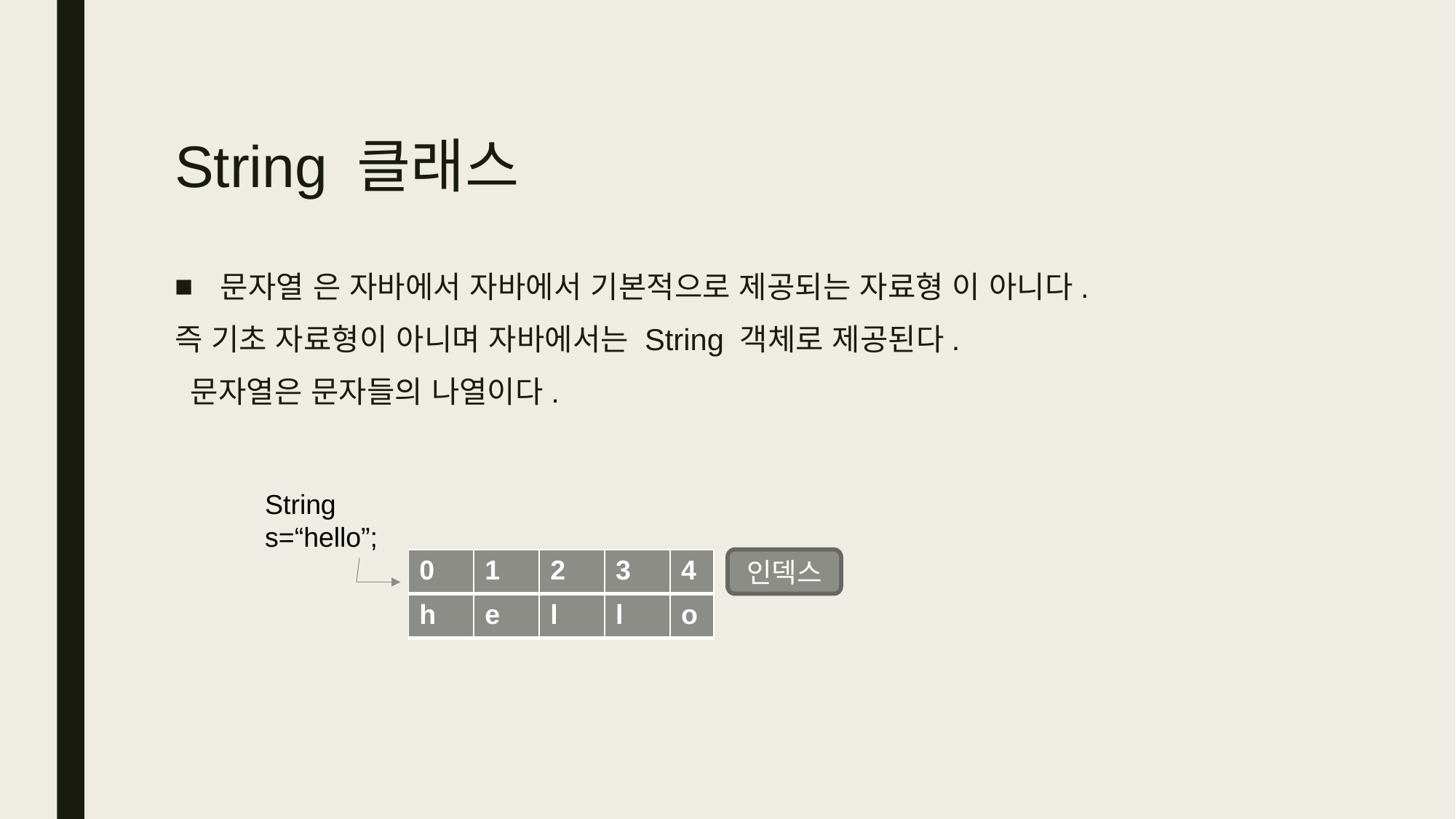

# String 클래스
문자열 은 자바에서 자바에서 기본적으로 제공되는 자료형 이 아니다.
즉 기초 자료형이 아니며 자바에서는 String 객체로 제공된다.
 문자열은 문자들의 나열이다.

String s=“hello”;
| 0 | 1 | 2 | 3 | 4 |
| --- | --- | --- | --- | --- |
인덱스
| h | e | l | l | o |
| --- | --- | --- | --- | --- |